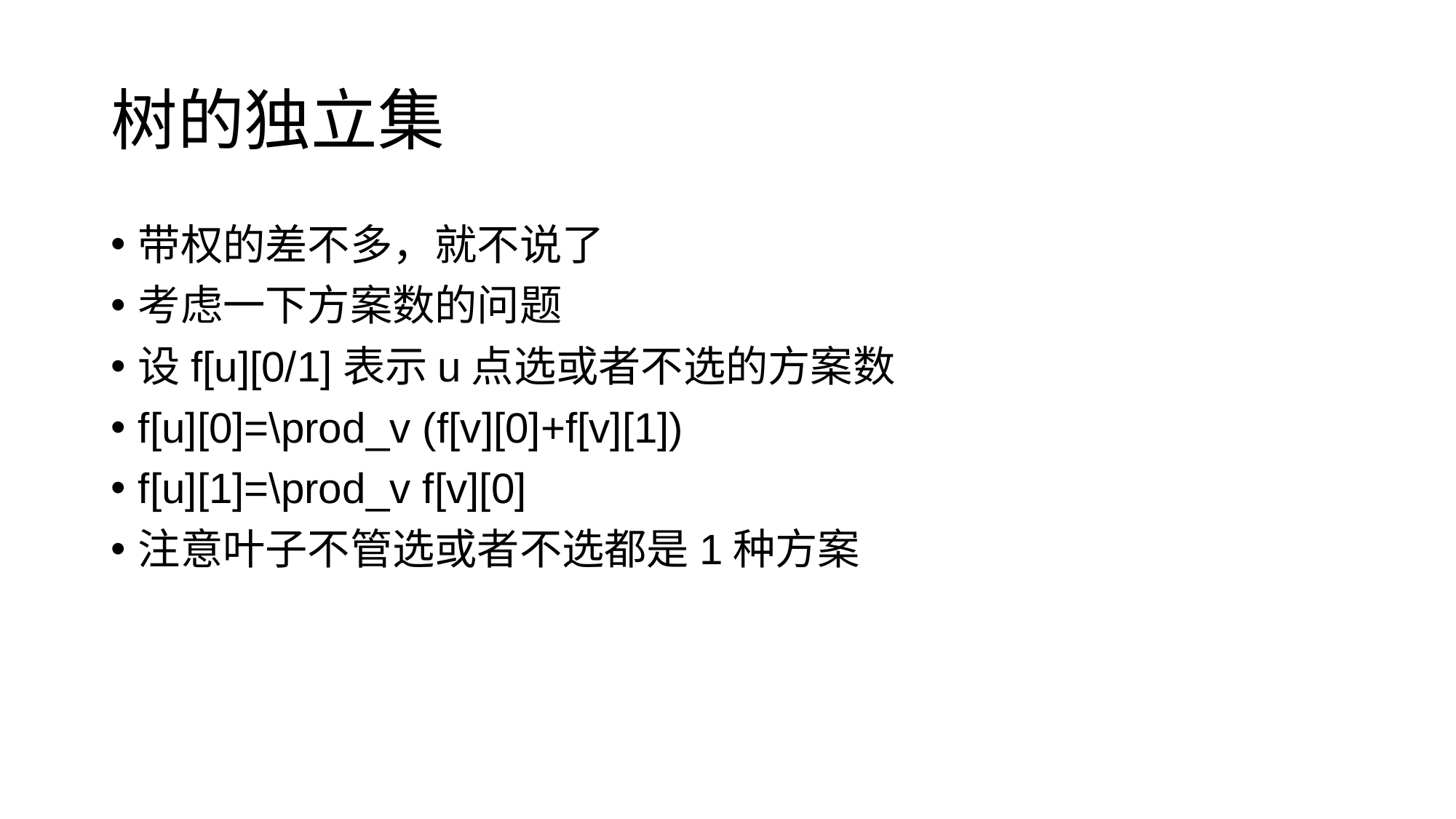

# 树的独立集
带权的差不多，就不说了
考虑一下方案数的问题
设f[u][0/1]表示u点选或者不选的方案数
f[u][0]=\prod_v (f[v][0]+f[v][1])
f[u][1]=\prod_v f[v][0]
注意叶子不管选或者不选都是1种方案